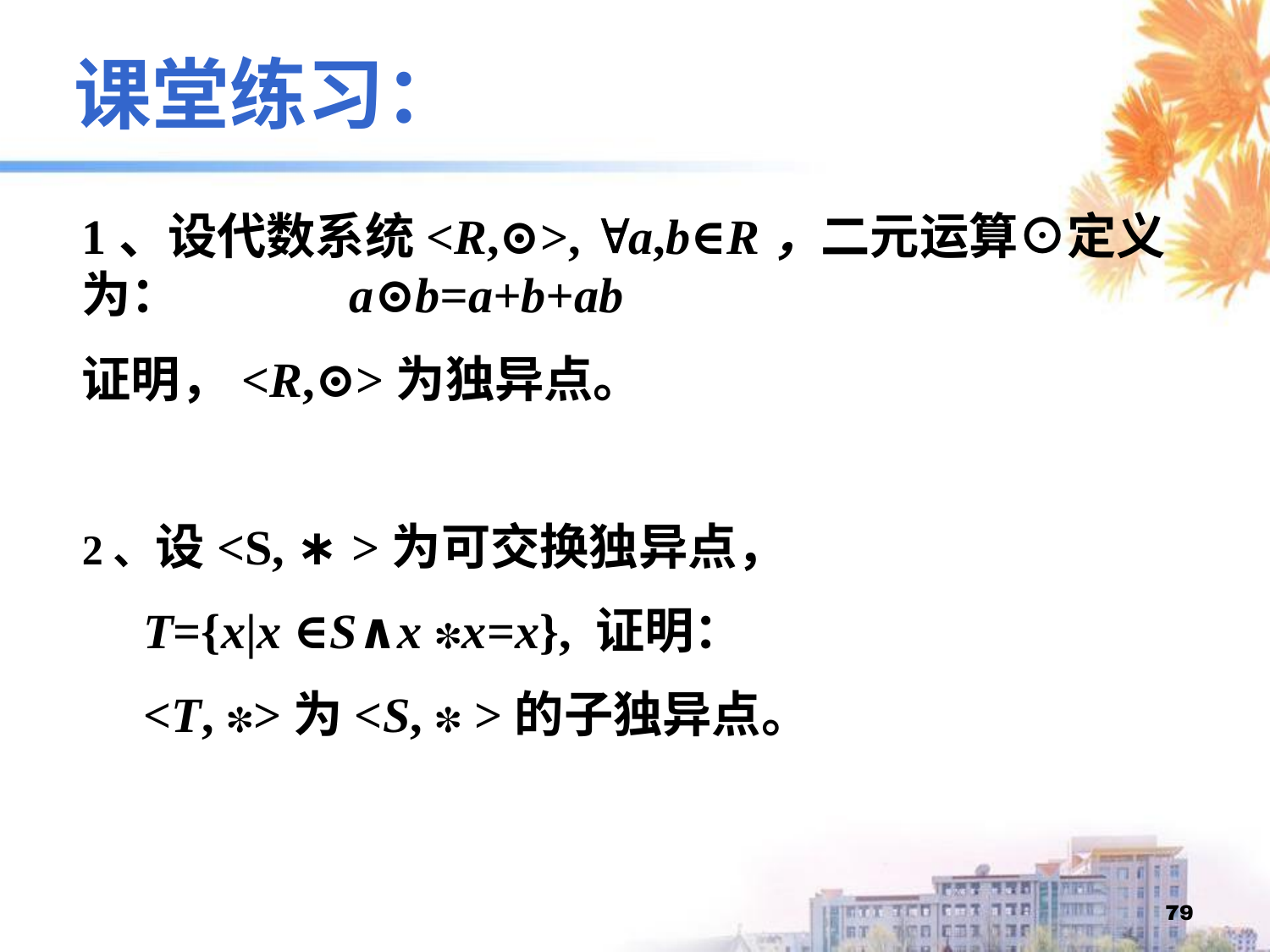

课堂练习：
1、设代数系统<R,⊙>, ∀a,b∈R，二元运算⊙定义为：              a⊙b=a+b+ab
证明，<R,⊙>为独异点。

2、设<S, ∗ >为可交换独异点，
     T={x|x ∈S∧x ∗x=x}, 证明：
     <T, ∗>为<S, ∗ >的子独异点。
79